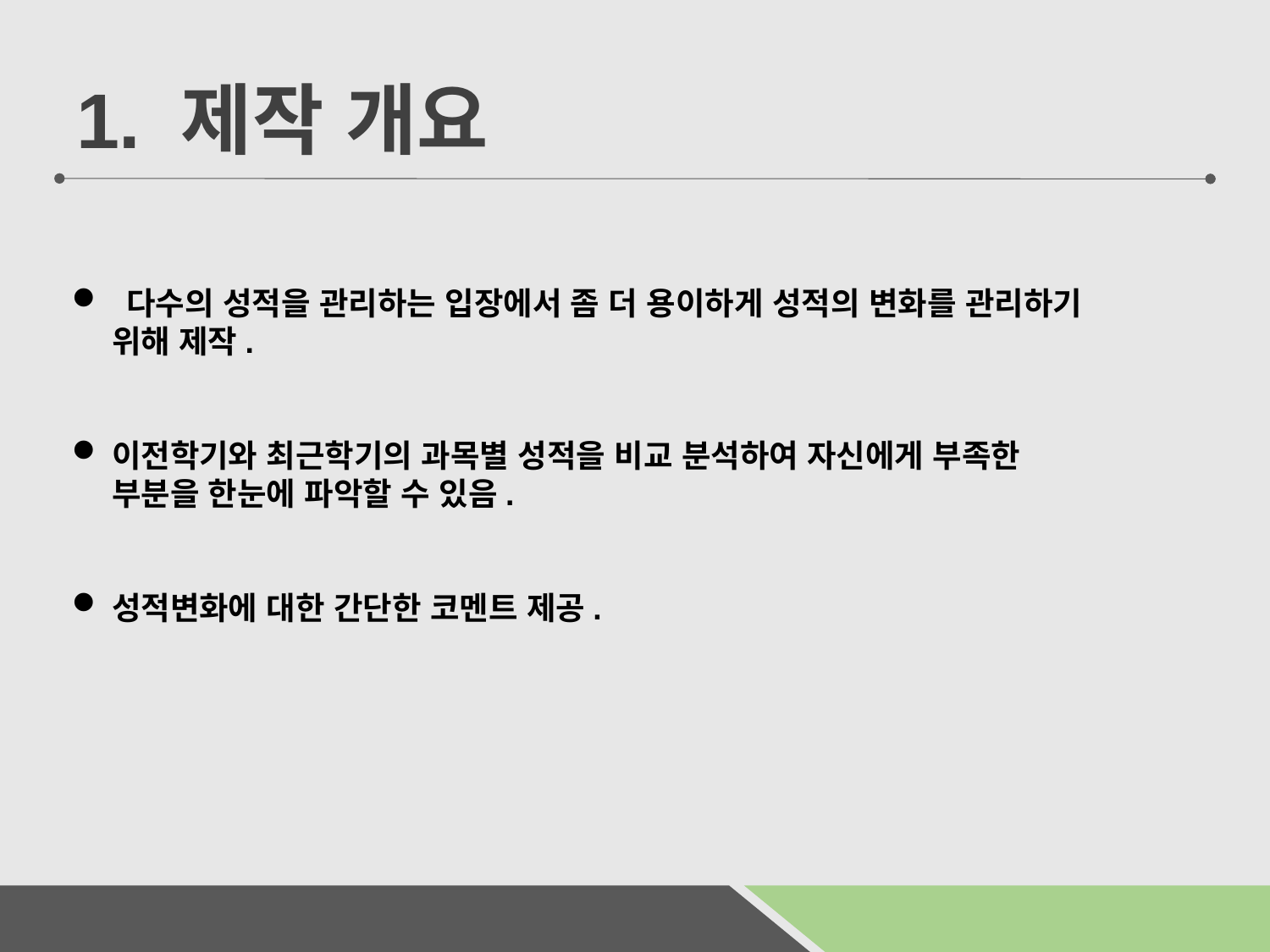

1. 제작 개요
 다수의 성적을 관리하는 입장에서 좀 더 용이하게 성적의 변화를 관리하기 위해 제작.

이전학기와 최근학기의 과목별 성적을 비교 분석하여 자신에게 부족한 부분을 한눈에 파악할 수 있음.

성적변화에 대한 간단한 코멘트 제공.